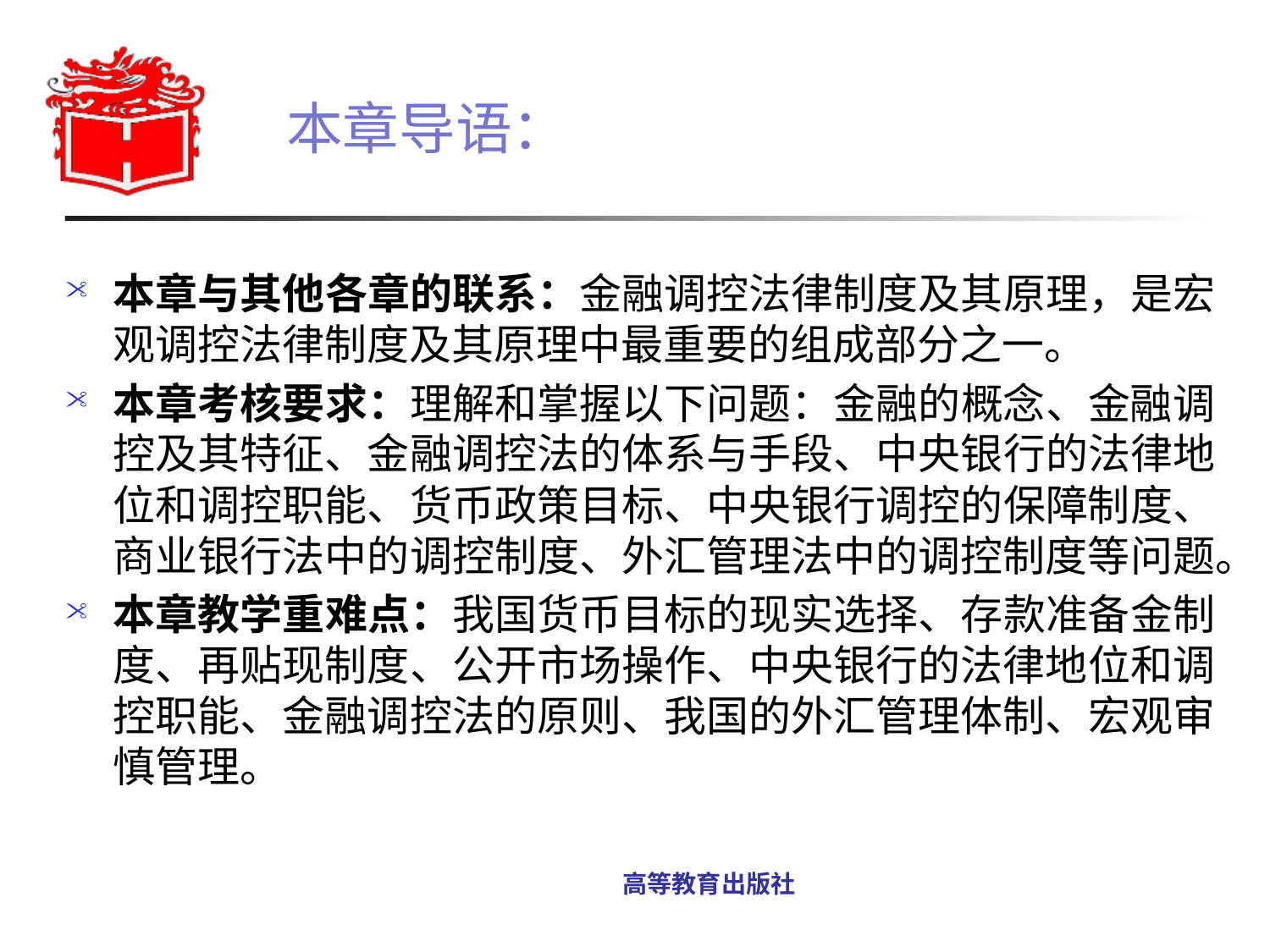

# 本章导语：

本章与其他各章的联系：金融调控法律制度及其原理，是宏观调控法律制度及其原理中最重要的组成部分之一。
本章考核要求：理解和掌握以下问题：金融的概念、金融调控及其特征、金融调控法的体系与手段、中央银行的法律地位和调控职能、货币政策目标、中央银行调控的保障制度、商业银行法中的调控制度、外汇管理法中的调控制度等问题。
本章教学重难点：我国货币目标的现实选择、存款准备金制度、再贴现制度、公开市场操作、中央银行的法律地位和调控职能、金融调控法的原则、我国的外汇管理体制、宏观审慎管理。

高等教育出版社